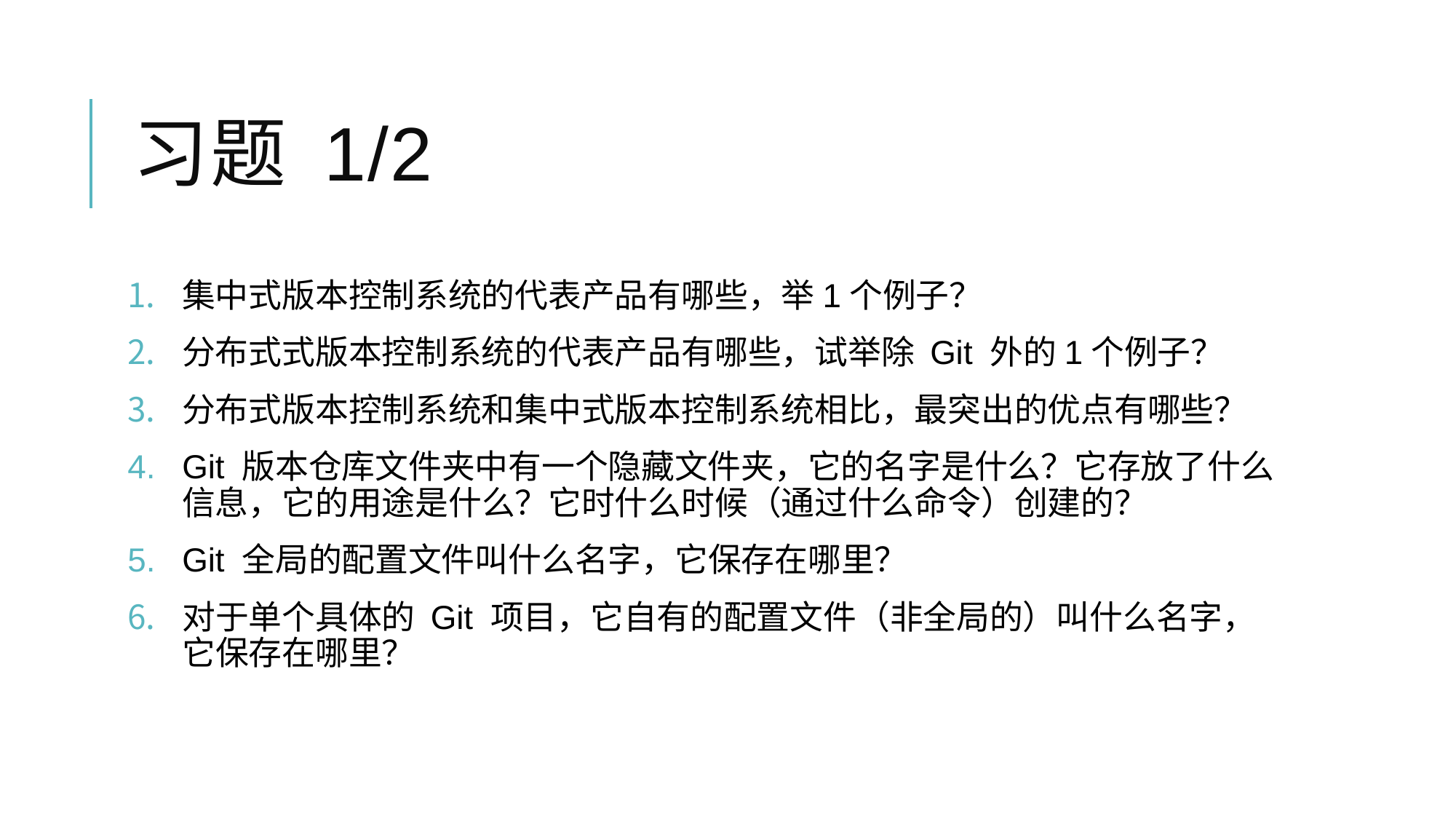

# 习题 1/2
集中式版本控制系统的代表产品有哪些，举1个例子？
分布式式版本控制系统的代表产品有哪些，试举除 Git 外的1个例子？
分布式版本控制系统和集中式版本控制系统相比，最突出的优点有哪些？
Git 版本仓库文件夹中有一个隐藏文件夹，它的名字是什么？它存放了什么信息，它的用途是什么？它时什么时候（通过什么命令）创建的？
Git 全局的配置文件叫什么名字，它保存在哪里？
对于单个具体的 Git 项目，它自有的配置文件（非全局的）叫什么名字，它保存在哪里？